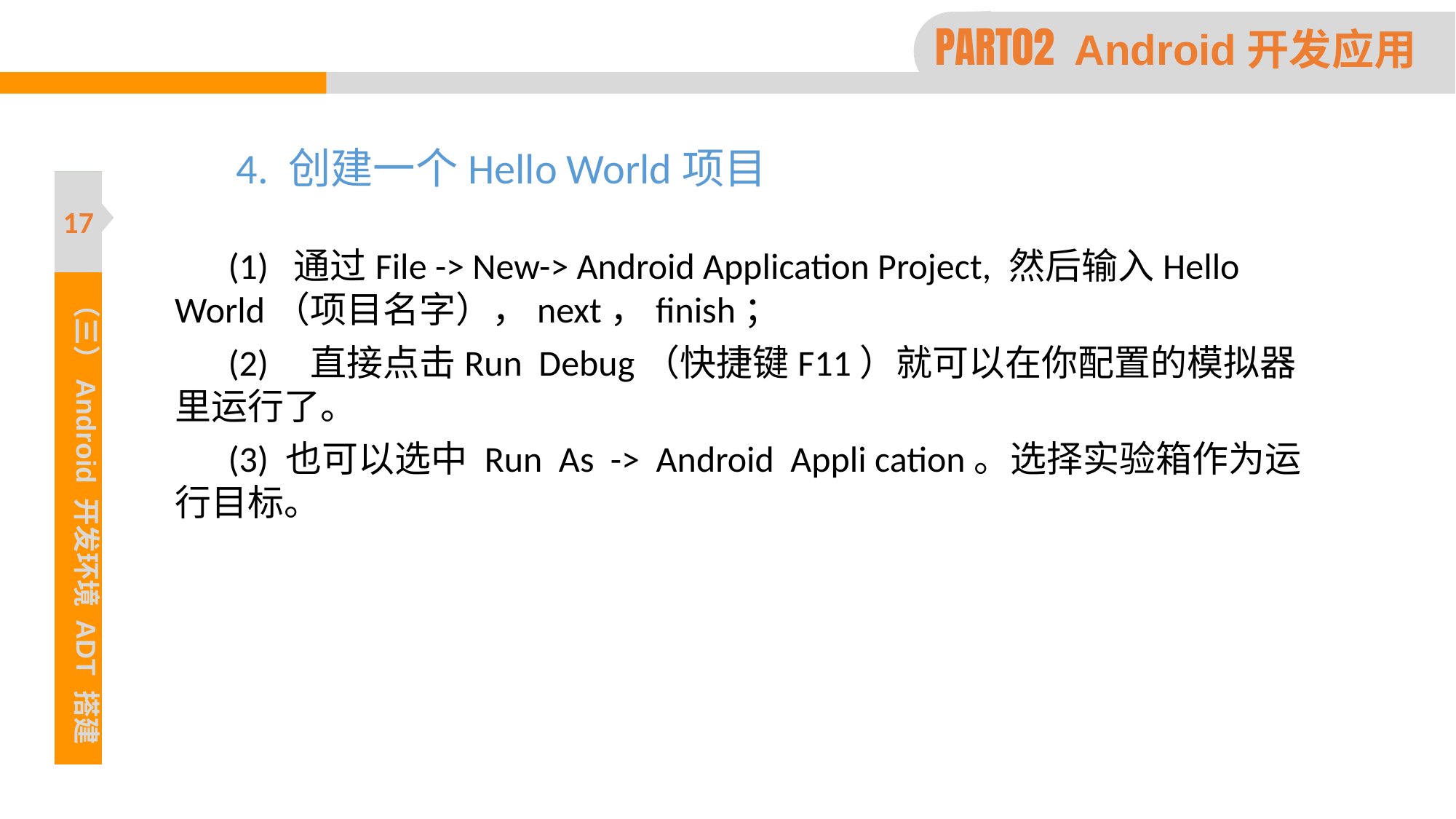

PART02  Android开发应用
 4. 创建一个Hello World项目

(1)  通过File -> New-> Android Application Project, 然后输入Hello World（项目名字），next，finish；
(2)    直接点击Run  Debug（快捷键F11）就可以在你配置的模拟器里运行了。
(3) 也可以选中 Run  As  ->  Android  Appli cation。选择实验箱作为运行目标。
17
（三）Android 开发环境 ADT 搭建